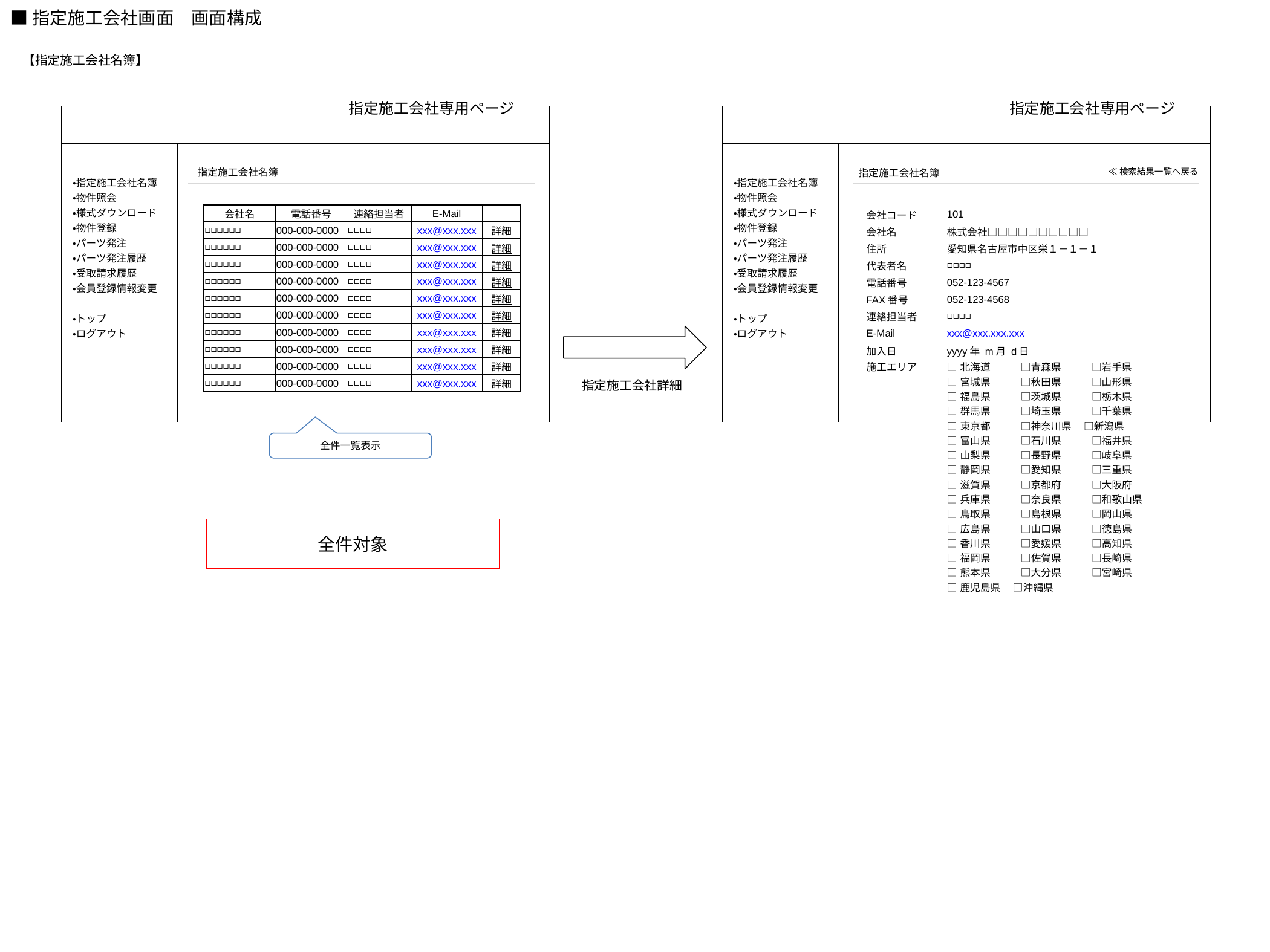

■指定施工会社画面　画面構成
【指定施工会社名簿】
指定施工会社専用ページ
指定施工会社専用ページ
指定施工会社名簿
≪検索結果一覧へ戻る
指定施工会社名簿
・指定施工会社名簿
・物件照会
・様式ダウンロード
・物件登録
・パーツ発注
・パーツ発注履歴
・受取請求履歴
・会員登録情報変更

・トップ
・ログアウト
・指定施工会社名簿
・物件照会
・様式ダウンロード
・物件登録
・パーツ発注
・パーツ発注履歴
・受取請求履歴
・会員登録情報変更

・トップ
・ログアウト
| 会社名 | 電話番号 | 連絡担当者 | E-Mail |  |
| --- | --- | --- | --- | --- |
| □□□□□□ | 000-000-0000 | □□□□ | xxx@xxx.xxx | 詳細 |
| □□□□□□ | 000-000-0000 | □□□□ | xxx@xxx.xxx | 詳細 |
| □□□□□□ | 000-000-0000 | □□□□ | xxx@xxx.xxx | 詳細 |
| □□□□□□ | 000-000-0000 | □□□□ | xxx@xxx.xxx | 詳細 |
| □□□□□□ | 000-000-0000 | □□□□ | xxx@xxx.xxx | 詳細 |
| □□□□□□ | 000-000-0000 | □□□□ | xxx@xxx.xxx | 詳細 |
| □□□□□□ | 000-000-0000 | □□□□ | xxx@xxx.xxx | 詳細 |
| □□□□□□ | 000-000-0000 | □□□□ | xxx@xxx.xxx | 詳細 |
| □□□□□□ | 000-000-0000 | □□□□ | xxx@xxx.xxx | 詳細 |
| □□□□□□ | 000-000-0000 | □□□□ | xxx@xxx.xxx | 詳細 |
| 会社コード | 101 |
| --- | --- |
| 会社名 | 株式会社□□□□□□□□□□ |
| 住所 | 愛知県名古屋市中区栄１－１－１ |
| 代表者名 | □□□□ |
| 電話番号 | 052-123-4567 |
| FAX番号 | 052-123-4568 |
| 連絡担当者 | □□□□ |
| E-Mail | xxx@xxx.xxx.xxx |
| 加入日 | yyyy年 m月 d日 |
| 施工エリア | □北海道　　　□青森県　　　□岩手県 □宮城県　　　□秋田県　　　□山形県 □福島県　　　□茨城県　　　□栃木県 □群馬県　　　□埼玉県　　　□千葉県 □東京都　　　□神奈川県　 □新潟県 □富山県　　　□石川県　　　□福井県 □山梨県　　　□長野県　　　□岐阜県 □静岡県　　　□愛知県　　　□三重県 □滋賀県　　　□京都府　　　□大阪府 □兵庫県　　　□奈良県　　　□和歌山県 □鳥取県　　　□島根県　　　□岡山県 □広島県　　　□山口県　　　□徳島県 □香川県　　　□愛媛県　　　□高知県 □福岡県　　　□佐賀県　　　□長崎県 □熊本県　　　□大分県　　　□宮崎県 □鹿児島県　 □沖縄県 |

指定施工会社詳細
全件一覧表示
全件対象